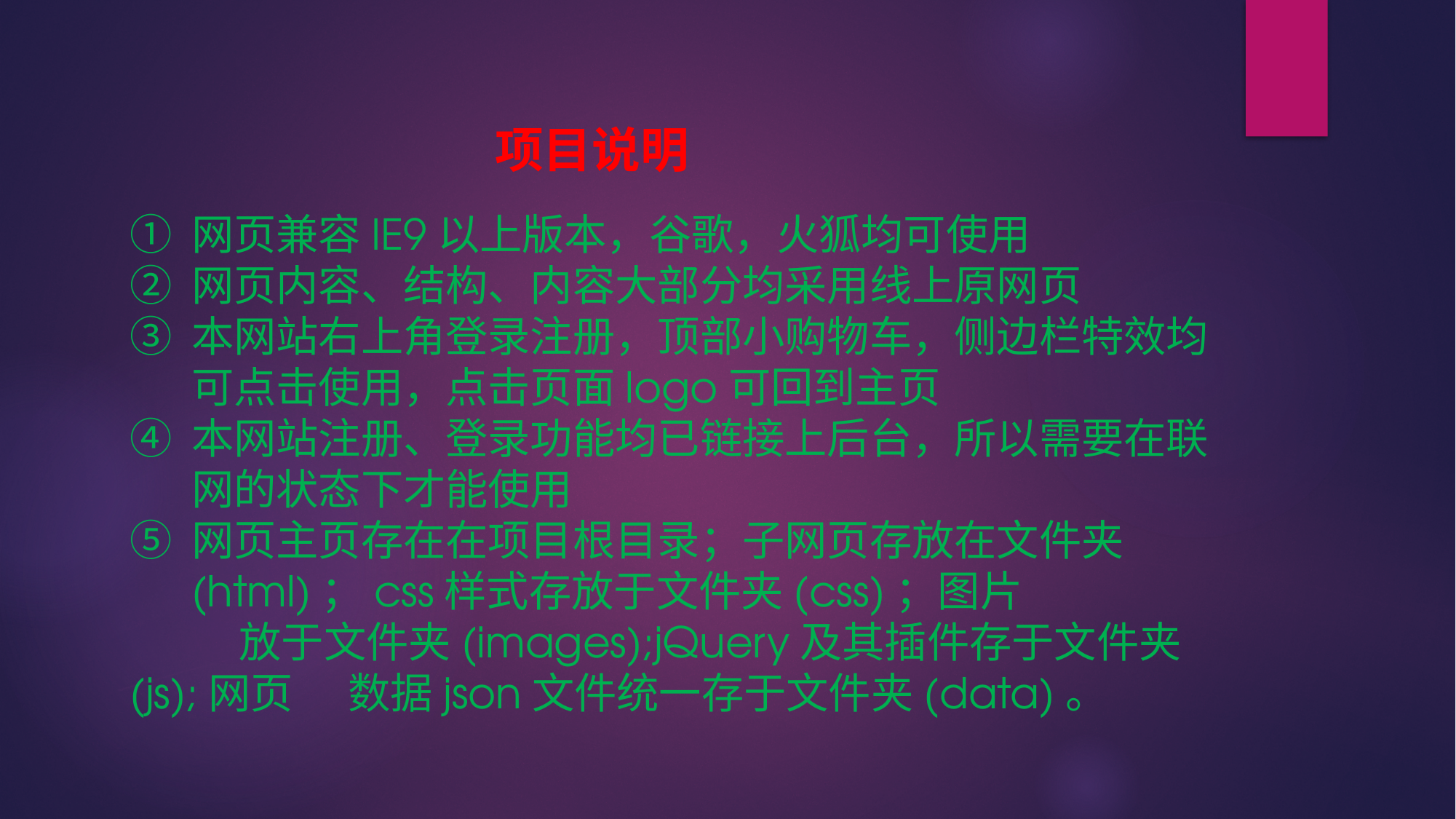

项目说明
网页兼容IE9以上版本，谷歌，火狐均可使用
网页内容、结构、内容大部分均采用线上原网页
本网站右上角登录注册，顶部小购物车，侧边栏特效均可点击使用，点击页面logo可回到主页
本网站注册、登录功能均已链接上后台，所以需要在联网的状态下才能使用
网页主页存在在项目根目录；子网页存放在文件夹(html)；css样式存放于文件夹(css)；图片
	放于文件夹(images);jQuery及其插件存于文件夹(js);网页	数据json文件统一存于文件夹(data)。